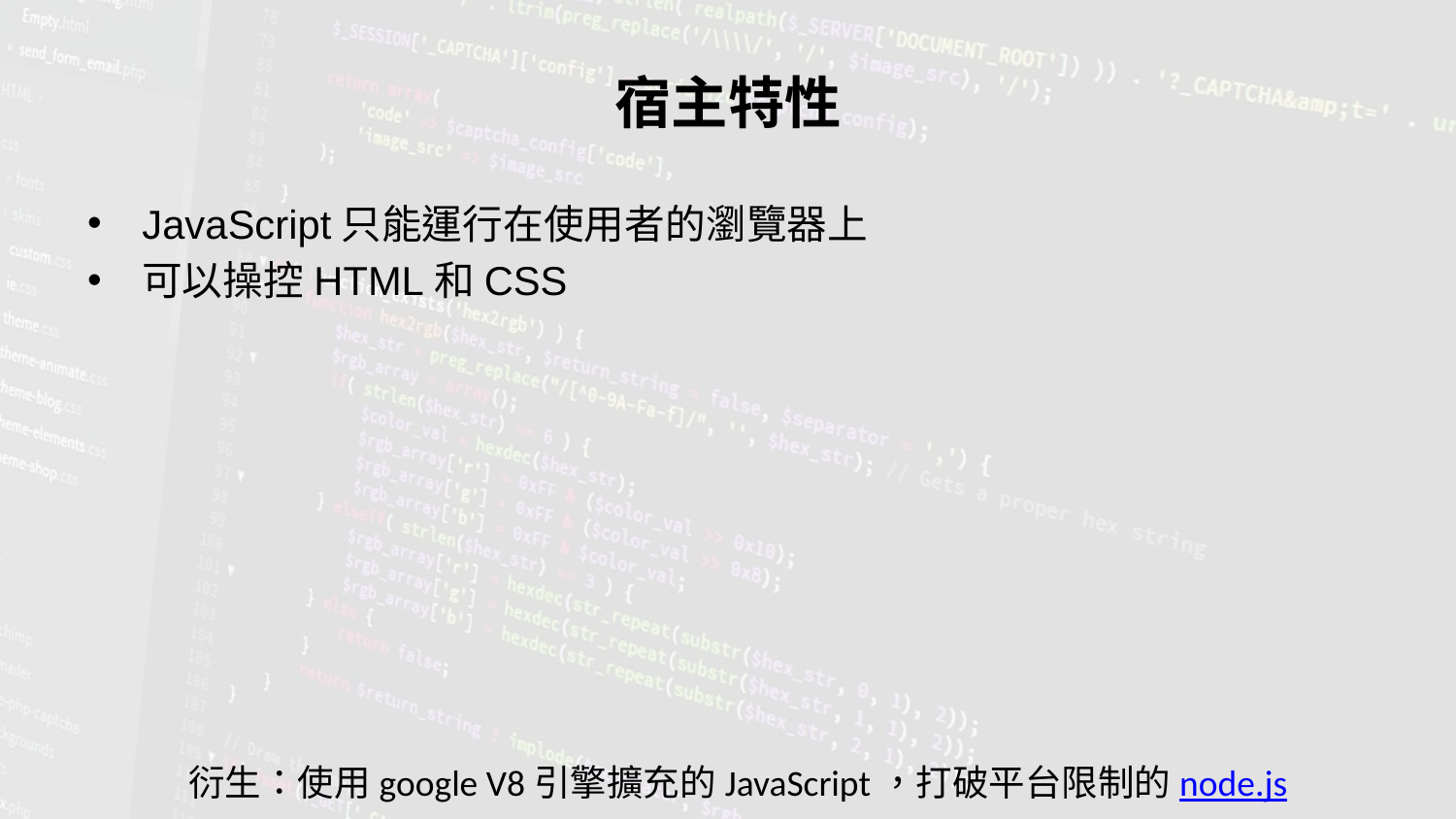

# 宿主特性
JavaScript只能運行在使用者的瀏覽器上
可以操控HTML和CSS

衍生：使用google V8引擎擴充的JavaScript，打破平台限制的node.js